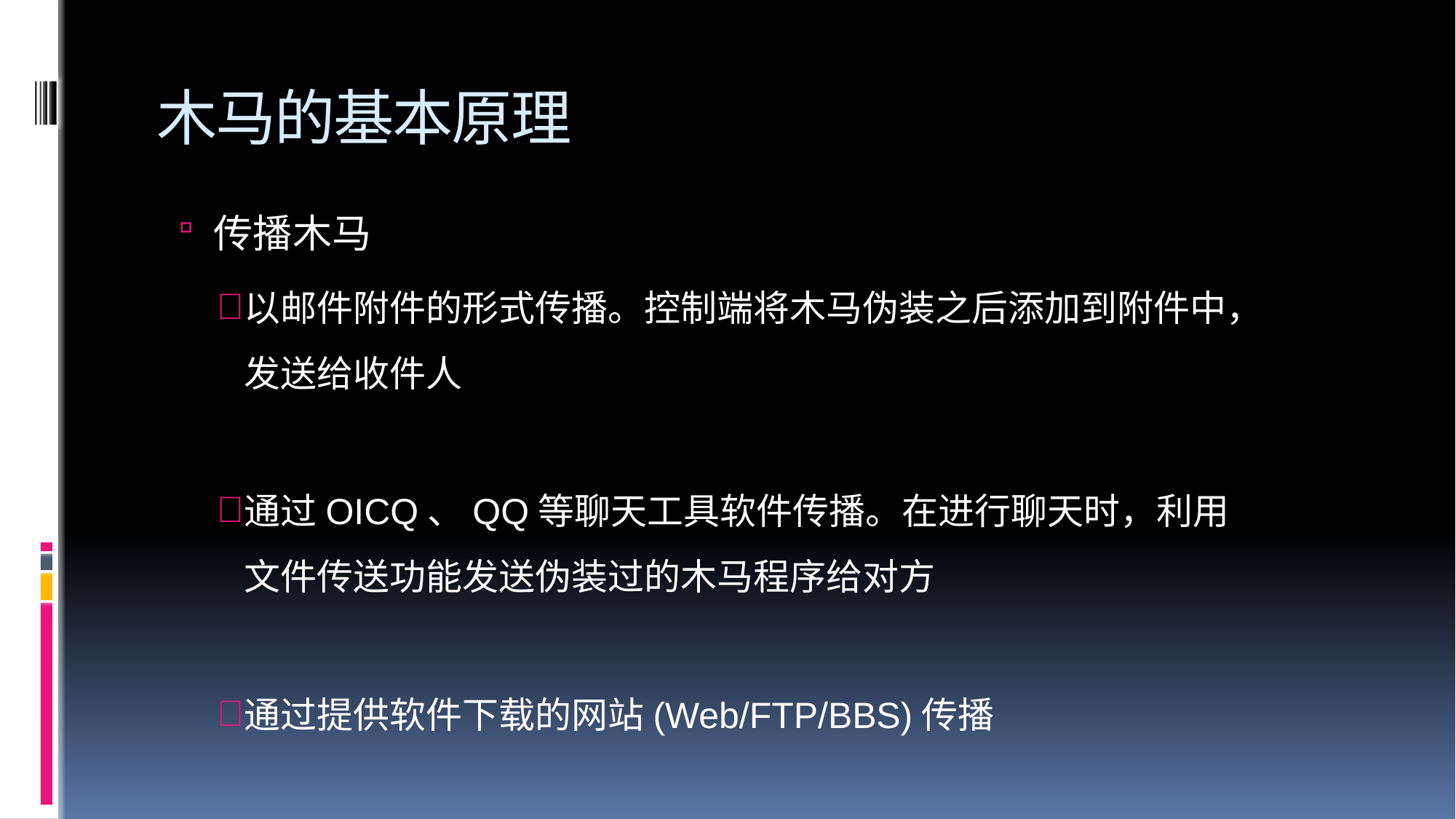

# 木马的基本原理
传播木马
以邮件附件的形式传播。控制端将木马伪装之后添加到附件中，发送给收件人

通过OICQ、QQ等聊天工具软件传播。在进行聊天时，利用文件传送功能发送伪装过的木马程序给对方

通过提供软件下载的网站(Web/FTP/BBS)传播